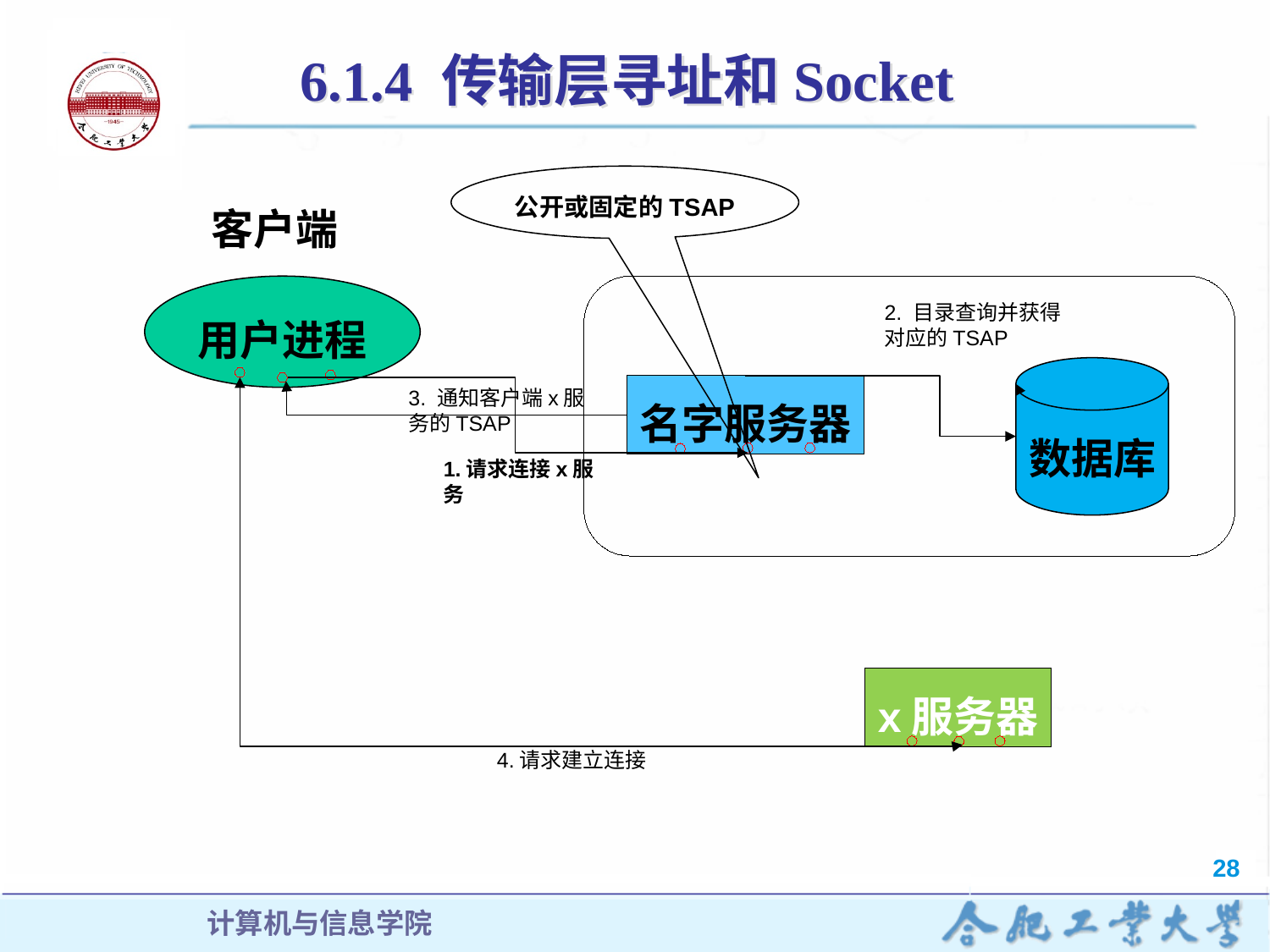

# 6.1.4 传输层寻址和Socket
公开或固定的TSAP
客户端
用户进程

2. 目录查询并获得对应的TSAP
数据库

名字服务器
3. 通知客户端x服务的TSAP

1.请求连接x服务
x服务器

4.请求建立连接